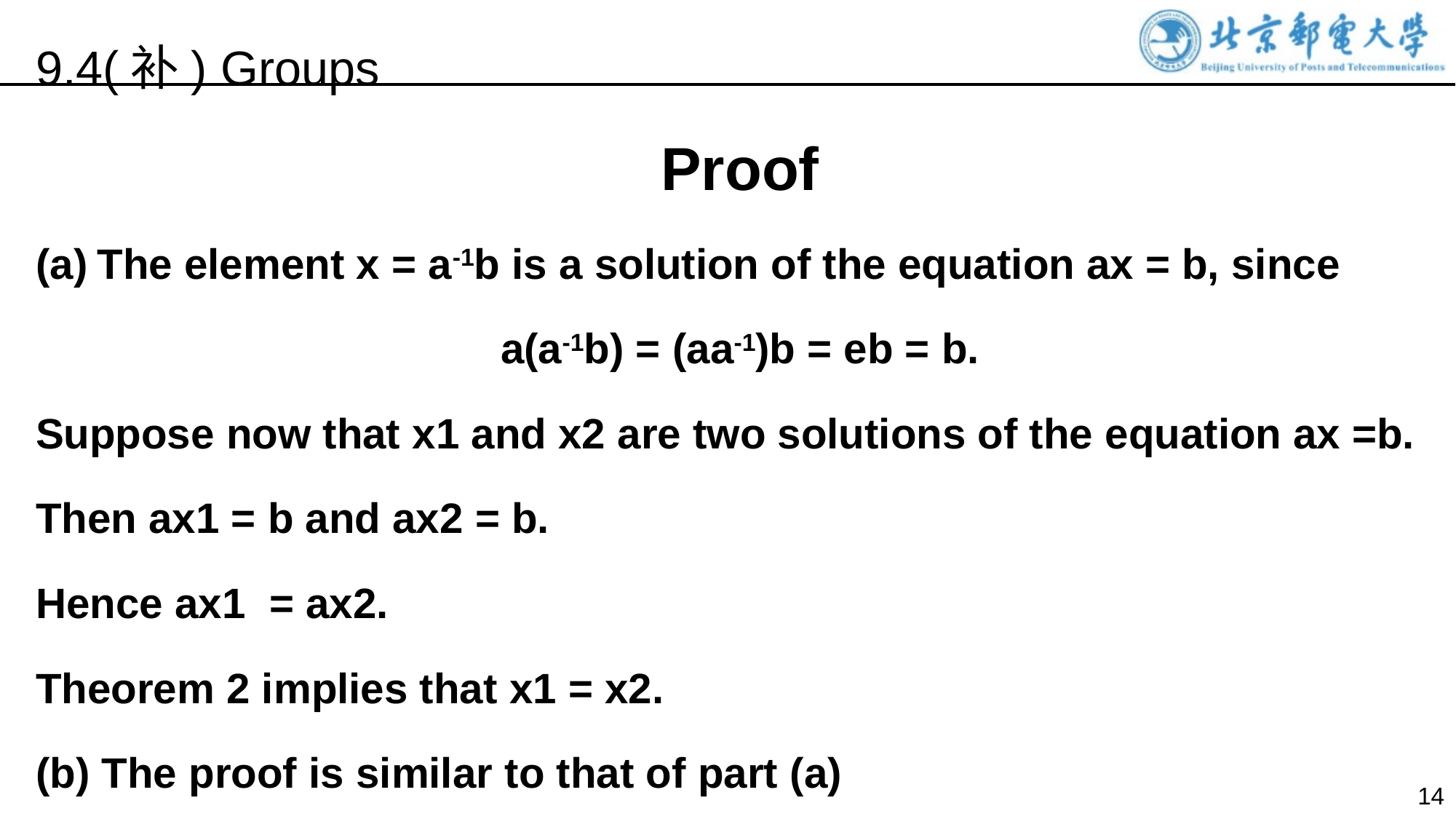

9.4(补) Groups
Proof
The element x = a-1b is a solution of the equation ax = b, since
a(a-1b) = (aa-1)b = eb = b.
Suppose now that x1 and x2 are two solutions of the equation ax =b.
Then ax1 = b and ax2 = b.
Hence ax1  = ax2.
Theorem 2 implies that x1 = x2.
(b) The proof is similar to that of part (a)